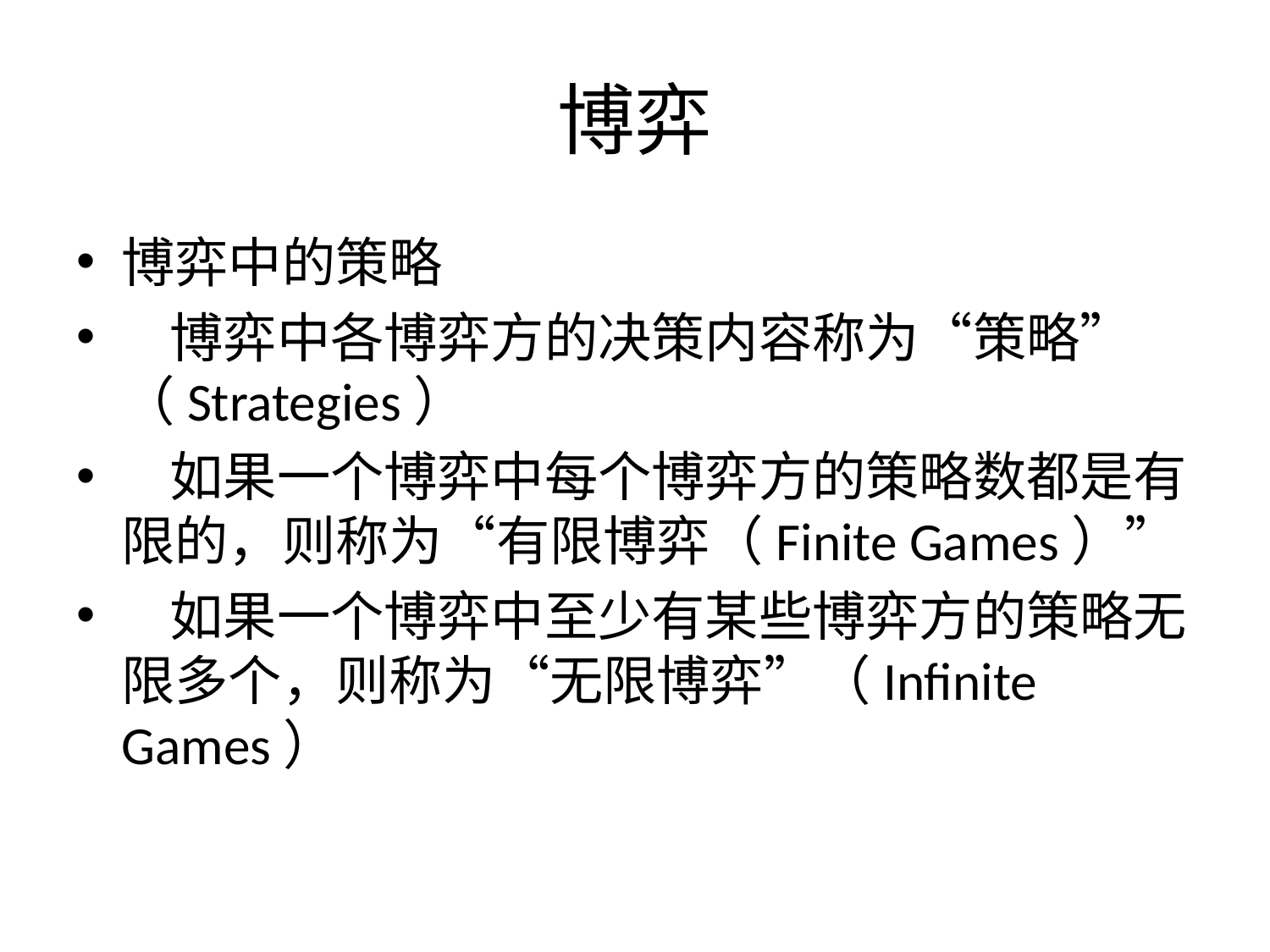

# 博弈
博弈中的策略
   博弈中各博弈方的决策内容称为“策略”（Strategies）
   如果一个博弈中每个博弈方的策略数都是有限的，则称为“有限博弈（Finite Games）”
   如果一个博弈中至少有某些博弈方的策略无限多个，则称为“无限博弈”（Infinite Games）